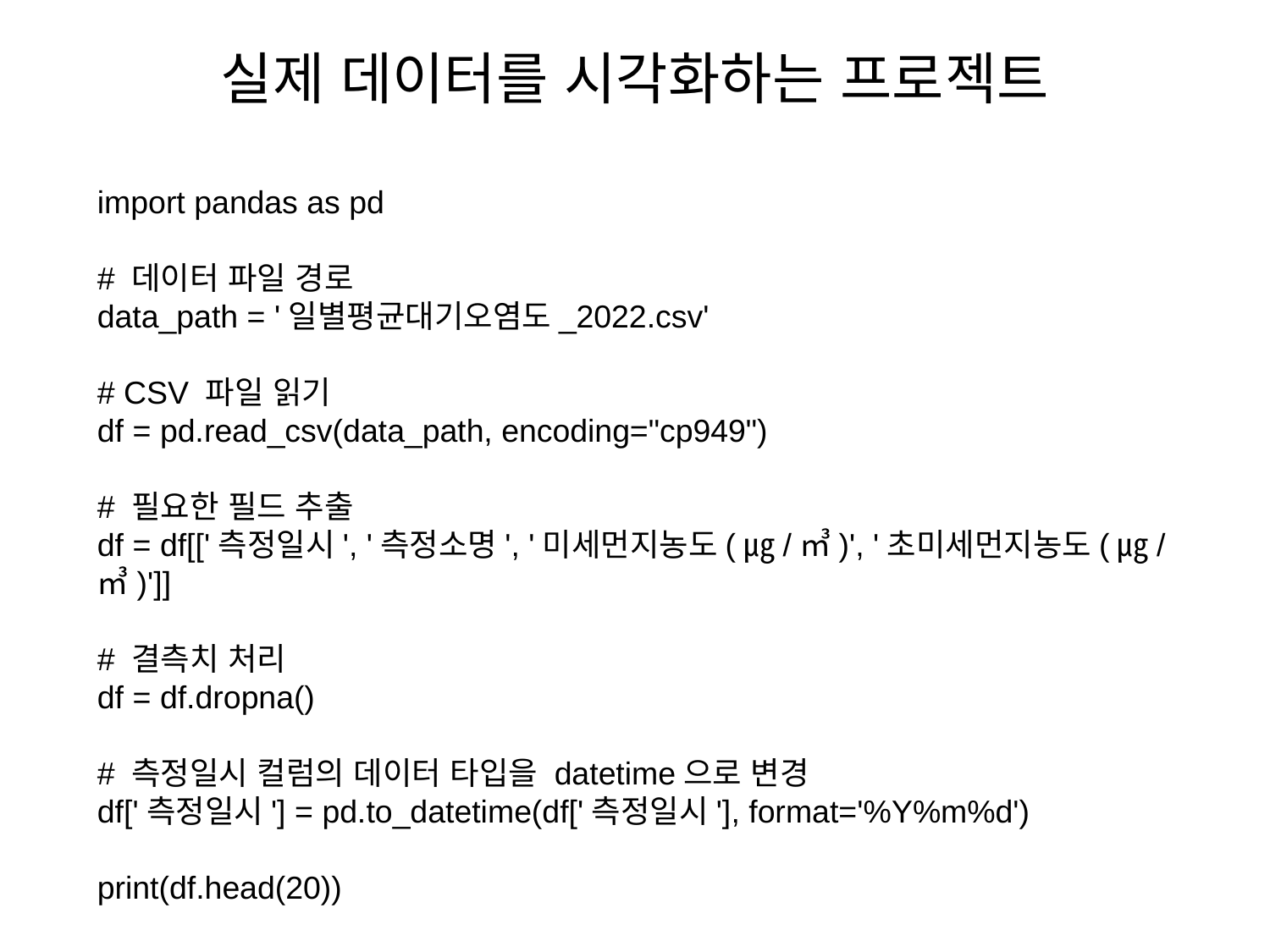

# 실제 데이터를 시각화하는 프로젝트
import pandas as pd

# 데이터 파일 경로
data_path = '일별평균대기오염도_2022.csv'

# CSV 파일 읽기
df = pd.read_csv(data_path, encoding="cp949")

# 필요한 필드 추출
df = df[['측정일시', '측정소명', '미세먼지농도(㎍/㎥)', '초미세먼지농도(㎍/㎥)']]

# 결측치 처리
df = df.dropna()

# 측정일시 컬럼의 데이터 타입을 datetime으로 변경
df['측정일시'] = pd.to_datetime(df['측정일시'], format='%Y%m%d')

print(df.head(20))